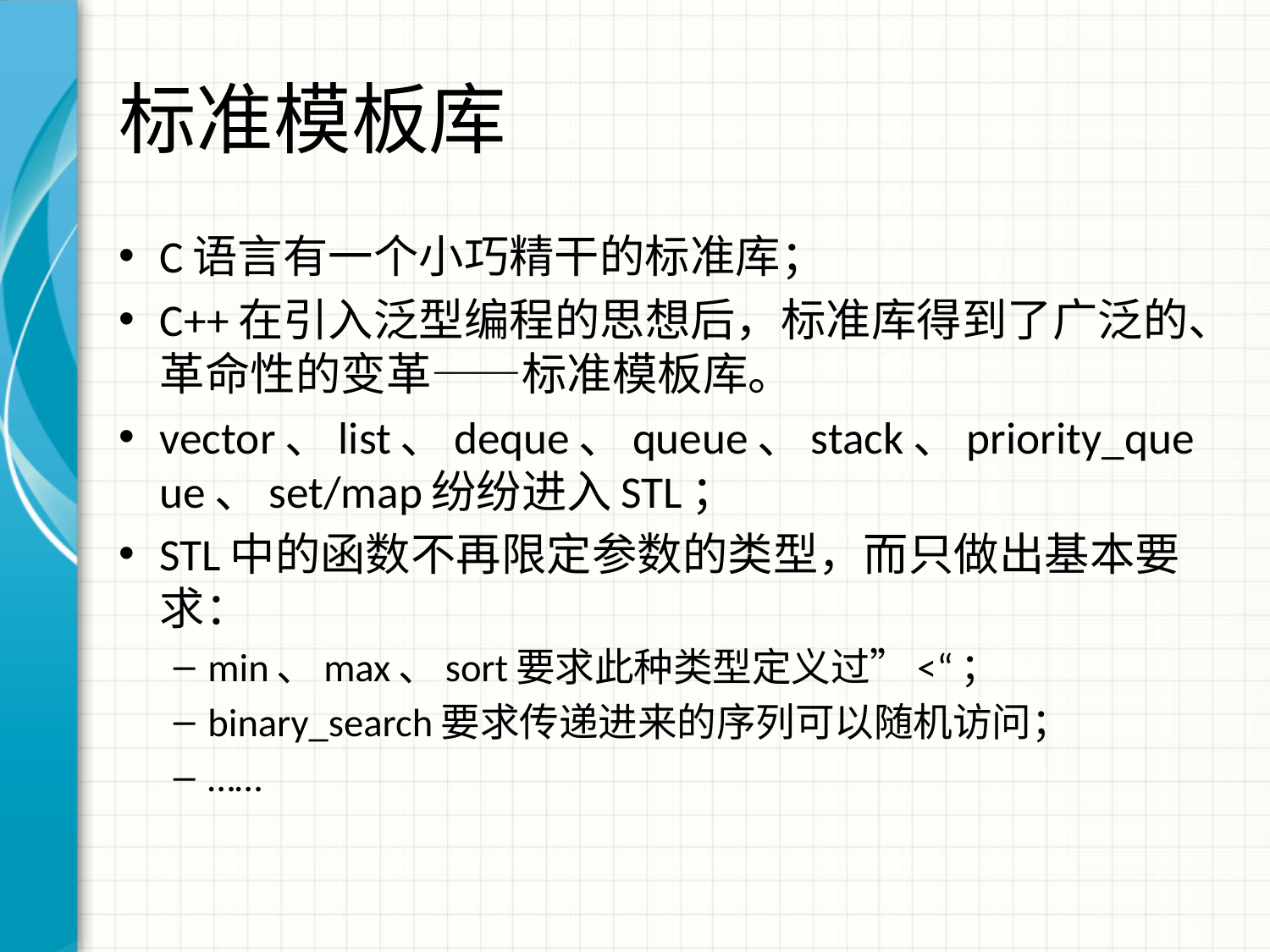

# 标准模板库
C语言有一个小巧精干的标准库；
C++在引入泛型编程的思想后，标准库得到了广泛的、革命性的变革——标准模板库。
vector、list、deque、queue、stack、priority_queue、set/map纷纷进入STL；
STL中的函数不再限定参数的类型，而只做出基本要求：
min、max、sort要求此种类型定义过”<“；
binary_search要求传递进来的序列可以随机访问；
……